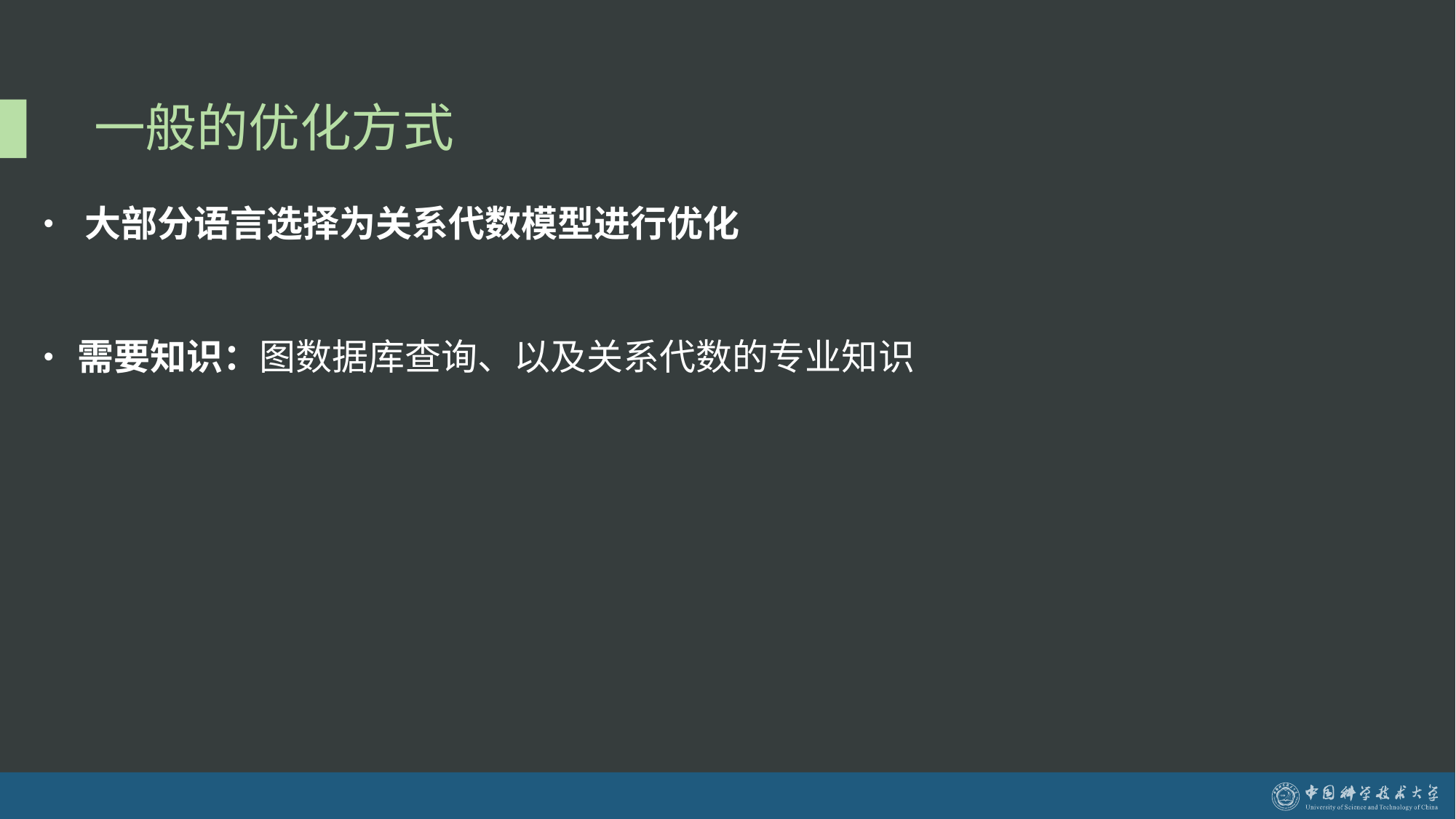

一般的优化方式
大部分语言选择为关系代数模型进行优化

需要知识：图数据库查询、以及关系代数的专业知识